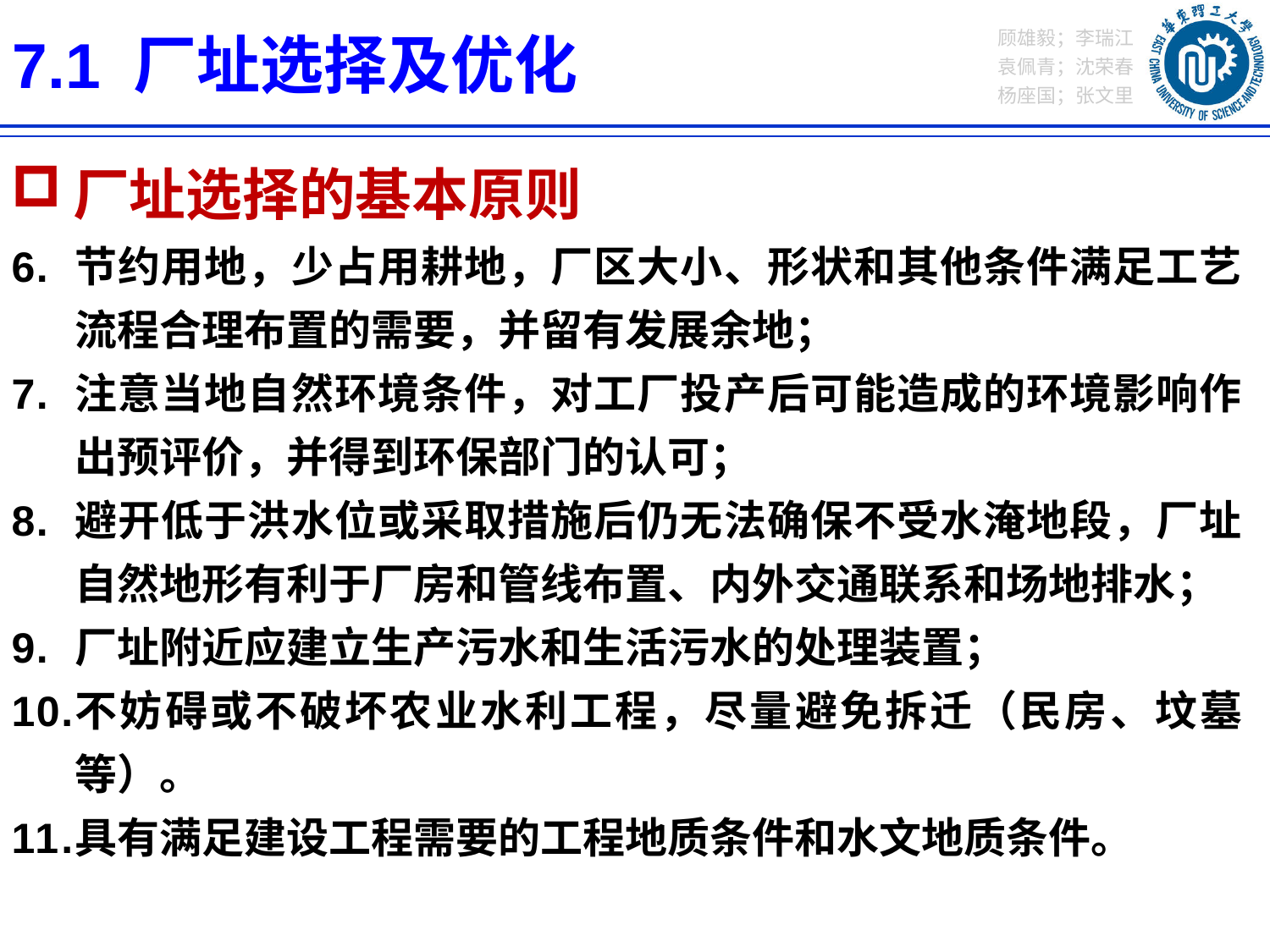

7.1 厂址选择及优化
厂址选择的基本原则
节约用地，少占用耕地，厂区大小、形状和其他条件满足工艺流程合理布置的需要，并留有发展余地；
注意当地自然环境条件，对工厂投产后可能造成的环境影响作出预评价，并得到环保部门的认可；
避开低于洪水位或采取措施后仍无法确保不受水淹地段，厂址自然地形有利于厂房和管线布置、内外交通联系和场地排水；
厂址附近应建立生产污水和生活污水的处理装置；
不妨碍或不破坏农业水利工程，尽量避免拆迁（民房、坟墓等）。
具有满足建设工程需要的工程地质条件和水文地质条件。